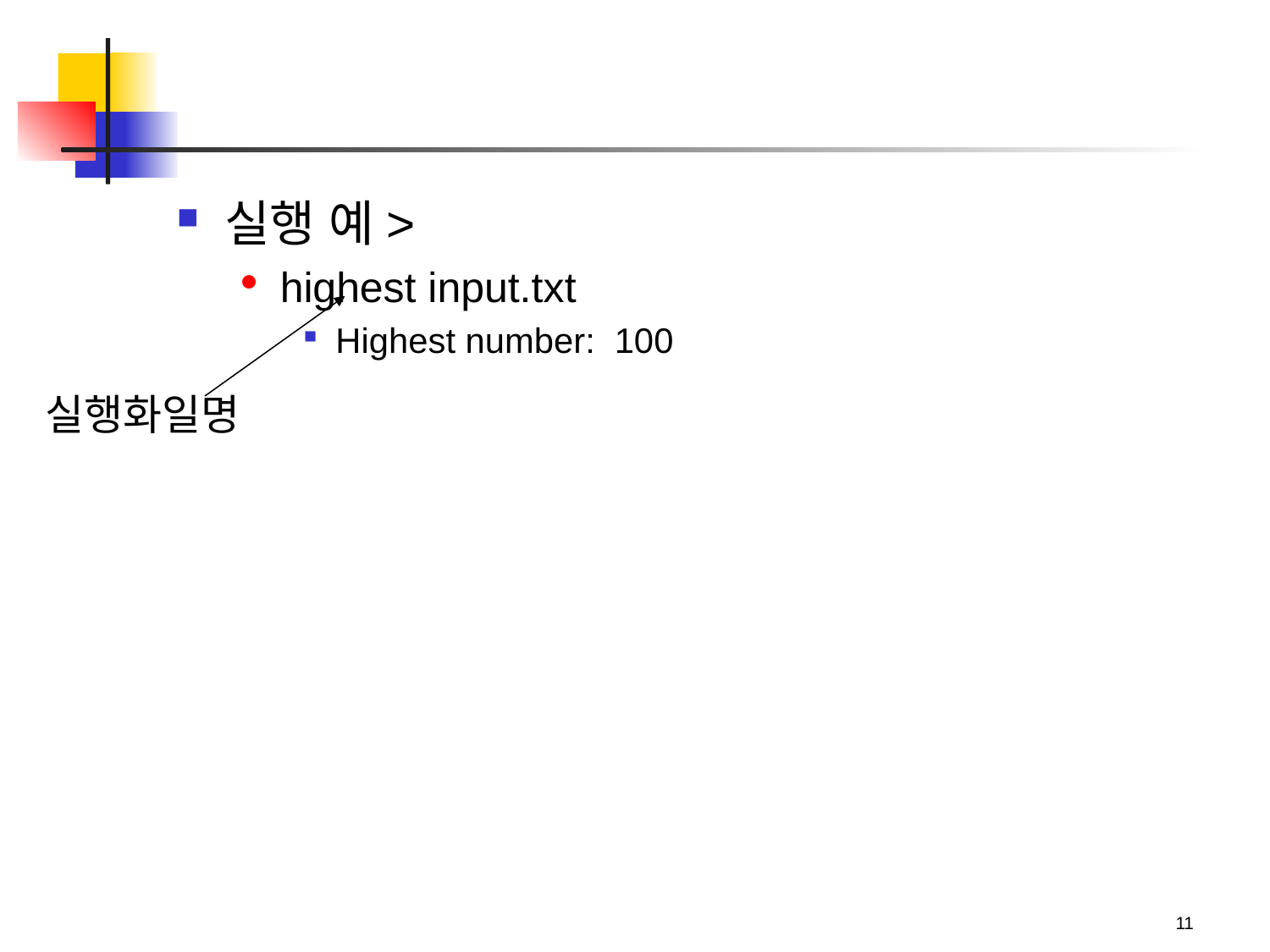

#
실행 예>
highest input.txt
Highest number:  100

실행화일명
11